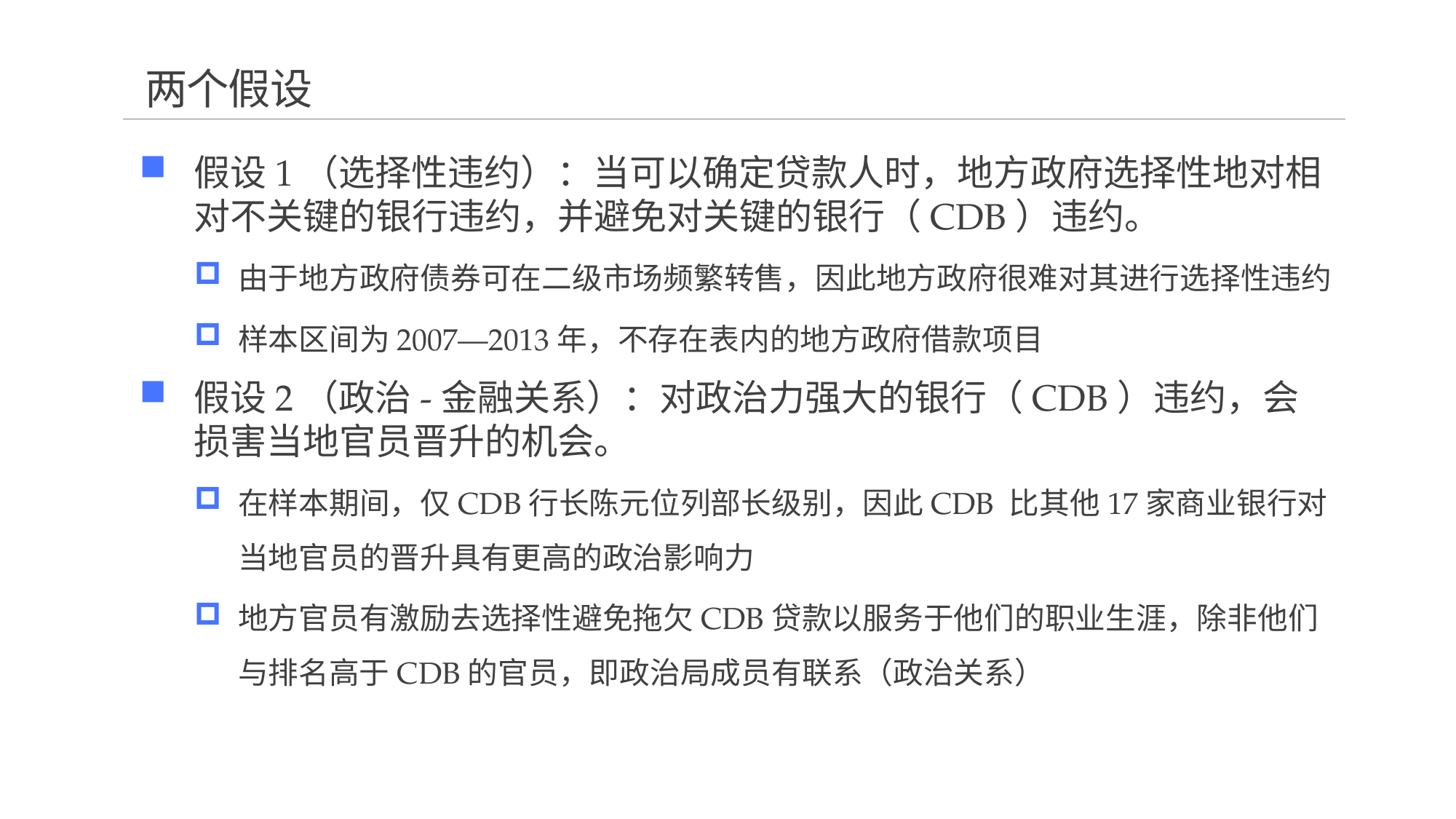

# 两个假设
假设1（选择性违约）：当可以确定贷款人时，地方政府选择性地对相对不关键的银行违约，并避免对关键的银行（CDB）违约。
由于地方政府债券可在二级市场频繁转售，因此地方政府很难对其进行选择性违约
样本区间为2007—2013年，不存在表内的地方政府借款项目
假设2（政治-金融关系）：对政治力强大的银行（CDB）违约，会损害当地官员晋升的机会。
在样本期间，仅CDB行长陈元位列部长级别，因此CDB 比其他17家商业银行对当地官员的晋升具有更高的政治影响力
地方官员有激励去选择性避免拖欠CDB贷款以服务于他们的职业生涯，除非他们与排名高于CDB的官员，即政治局成员有联系（政治关系）